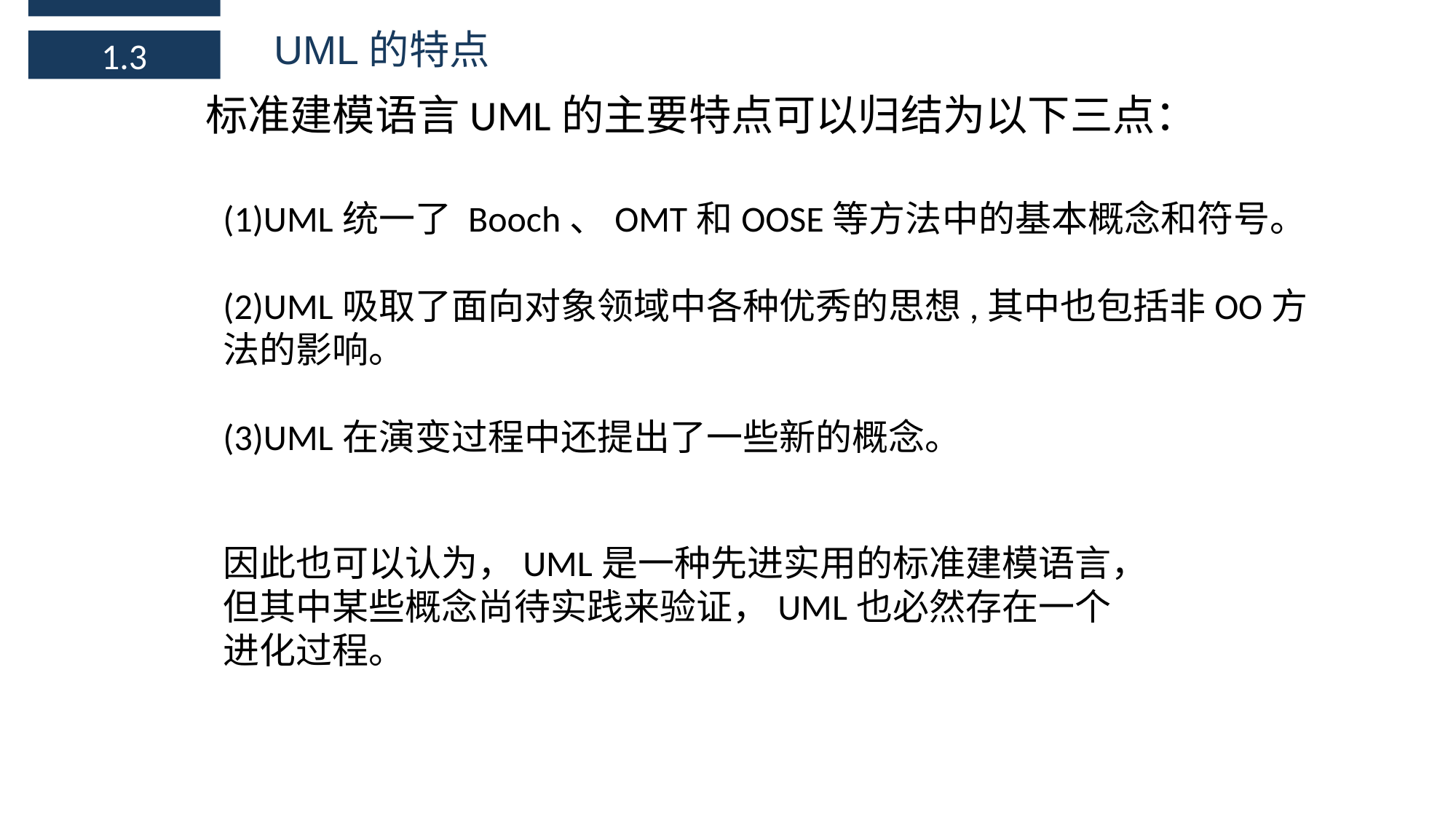

UML的特点
1.3
标准建模语言UML的主要特点可以归结为以下三点：
(1)UML统一了 Booch、OMT和OOSE等方法中的基本概念和符号。

(2)UML吸取了面向对象领域中各种优秀的思想,其中也包括非OO方法的影响。

(3)UML在演变过程中还提出了一些新的概念。
因此也可以认为，UML是一种先进实用的标准建模语言，但其中某些概念尚待实践来验证，UML也必然存在一个进化过程。